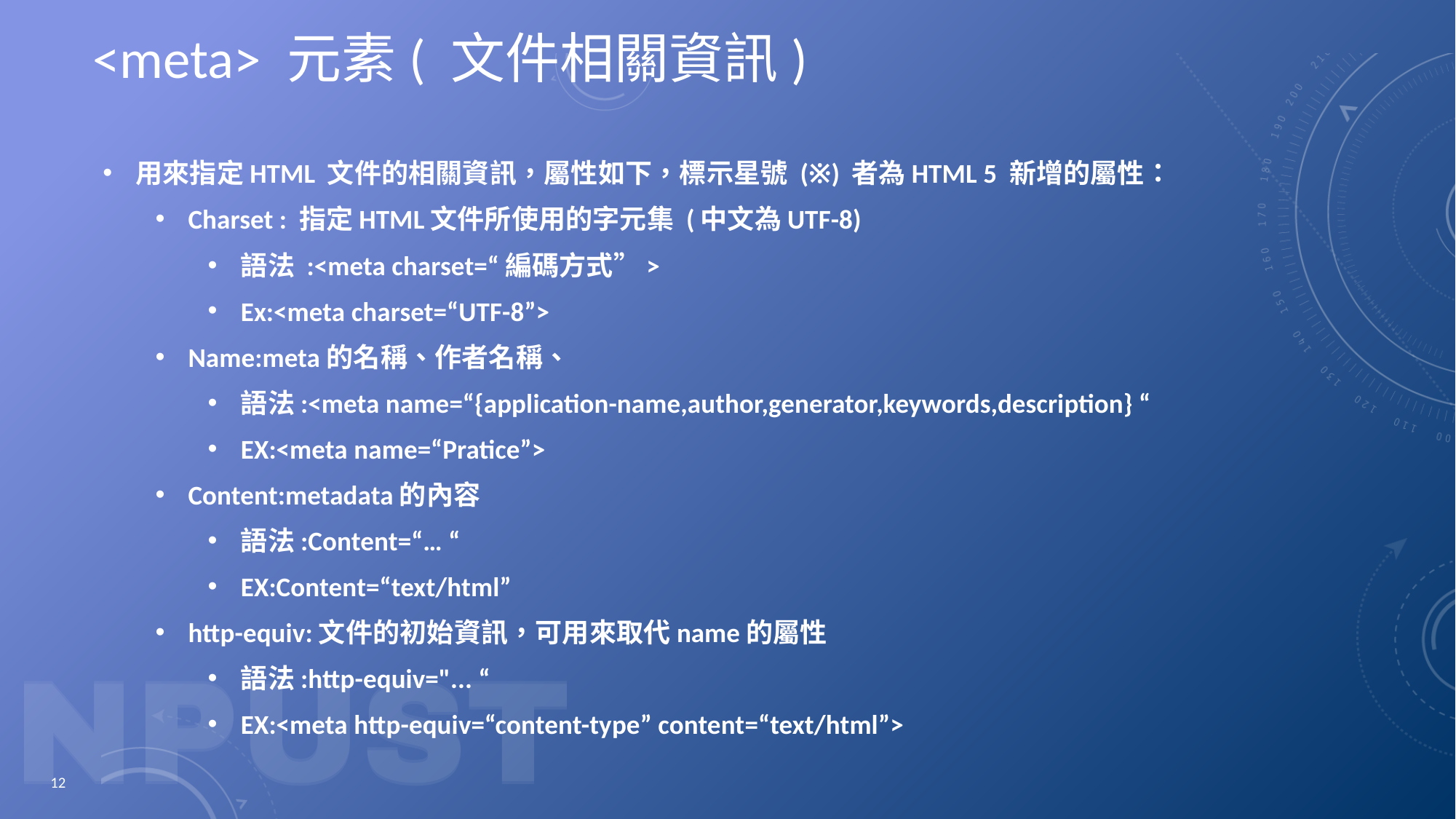

# <meta> 元素( 文件相關資訊)
用來指定HTML 文件的相關資訊，屬性如下，標示星號 (※) 者為HTML 5 新增的屬性：
Charset : 指定HTML文件所使用的字元集 (中文為UTF-8)
語法 :<meta charset=“編碼方式”>
Ex:<meta charset=“UTF-8”>
Name:meta的名稱、作者名稱、
語法:<meta name=“{application-name,author,generator,keywords,description} “
EX:<meta name=“Pratice”>
Content:metadata的內容
語法:Content=“… “
EX:Content=“text/html”
http-equiv:文件的初始資訊，可用來取代name的屬性
語法:http-equiv="... “
EX:<meta http-equiv=“content-type” content=“text/html”>

12